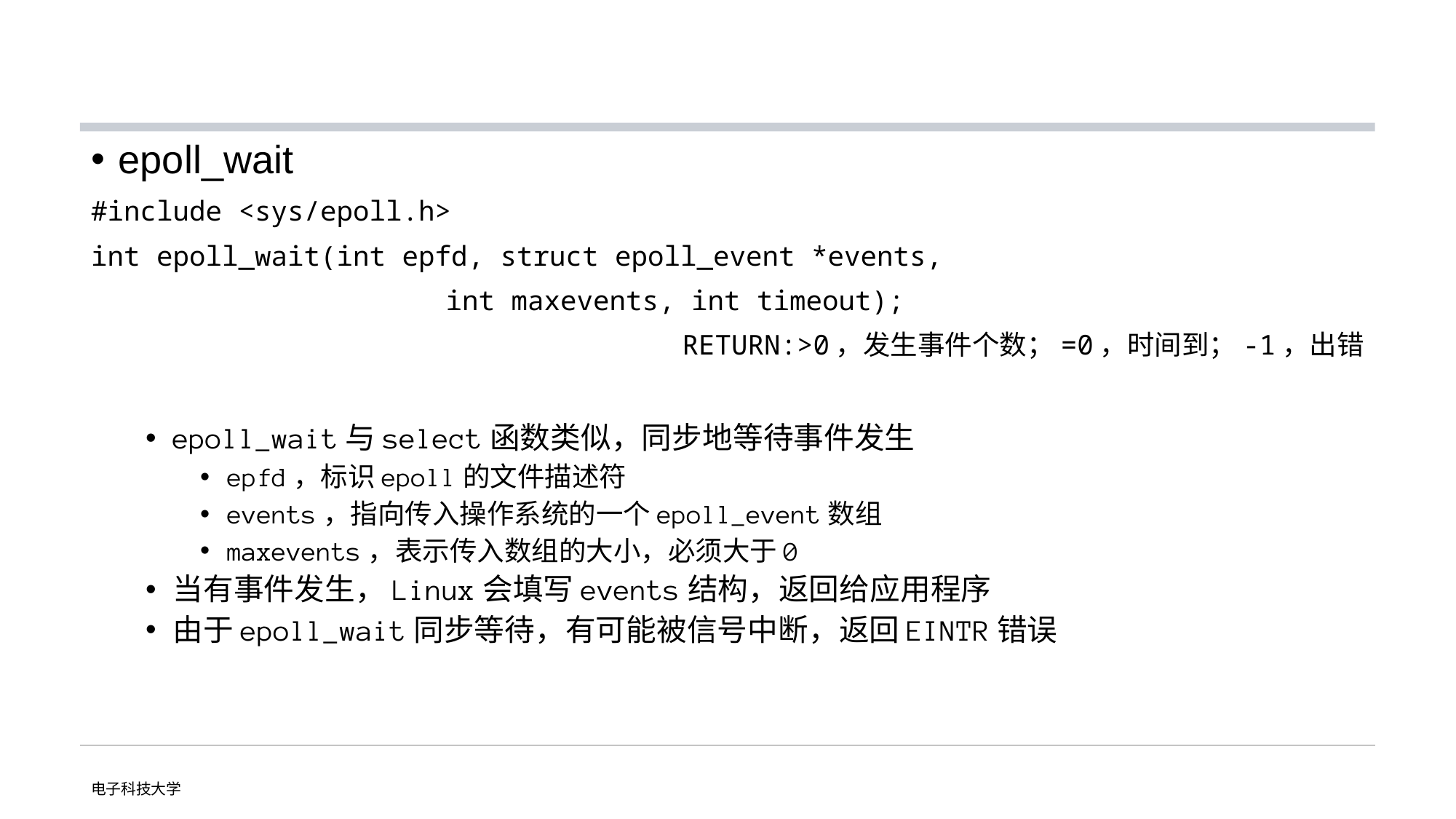

#
epoll_wait
#include <sys/epoll.h>
int epoll_wait(int epfd, struct epoll_event *events,
				int maxevents, int timeout);
RETURN:>0，发生事件个数；=0，时间到；-1，出错

epoll_wait与select函数类似，同步地等待事件发生
epfd，标识epoll的文件描述符
events，指向传入操作系统的一个epoll_event数组
maxevents，表示传入数组的大小，必须大于0
当有事件发生，Linux会填写events结构，返回给应用程序
由于epoll_wait同步等待，有可能被信号中断，返回EINTR错误

电子科技大学